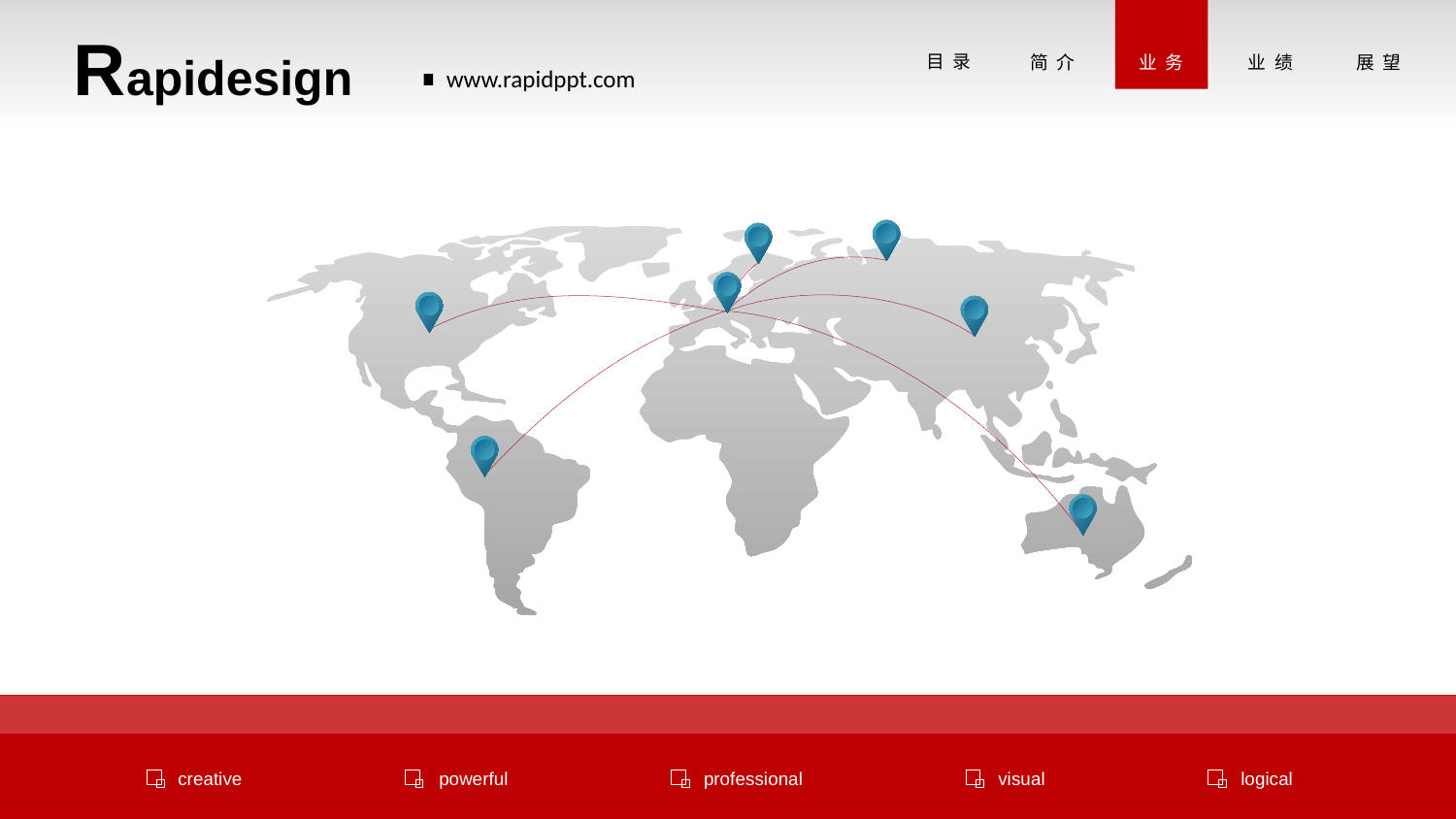

目  录
简  介
业  务
业  绩
展  望